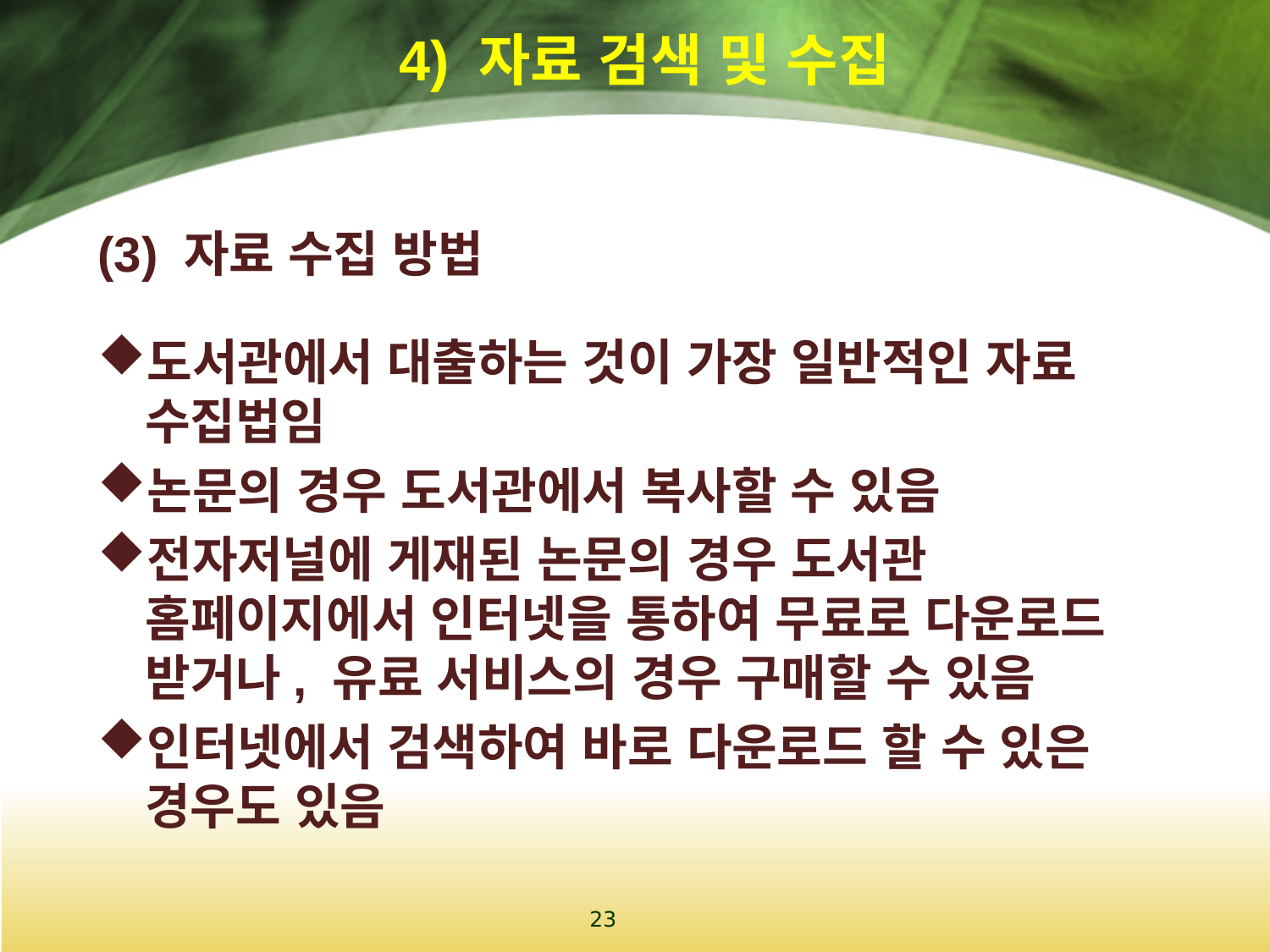

# 4) 자료 검색 및 수집
(3) 자료 수집 방법

도서관에서 대출하는 것이 가장 일반적인 자료 수집법임
논문의 경우 도서관에서 복사할 수 있음
전자저널에 게재된 논문의 경우 도서관 홈페이지에서 인터넷을 통하여 무료로 다운로드 받거나, 유료 서비스의 경우 구매할 수 있음
인터넷에서 검색하여 바로 다운로드 할 수 있은 경우도 있음

23